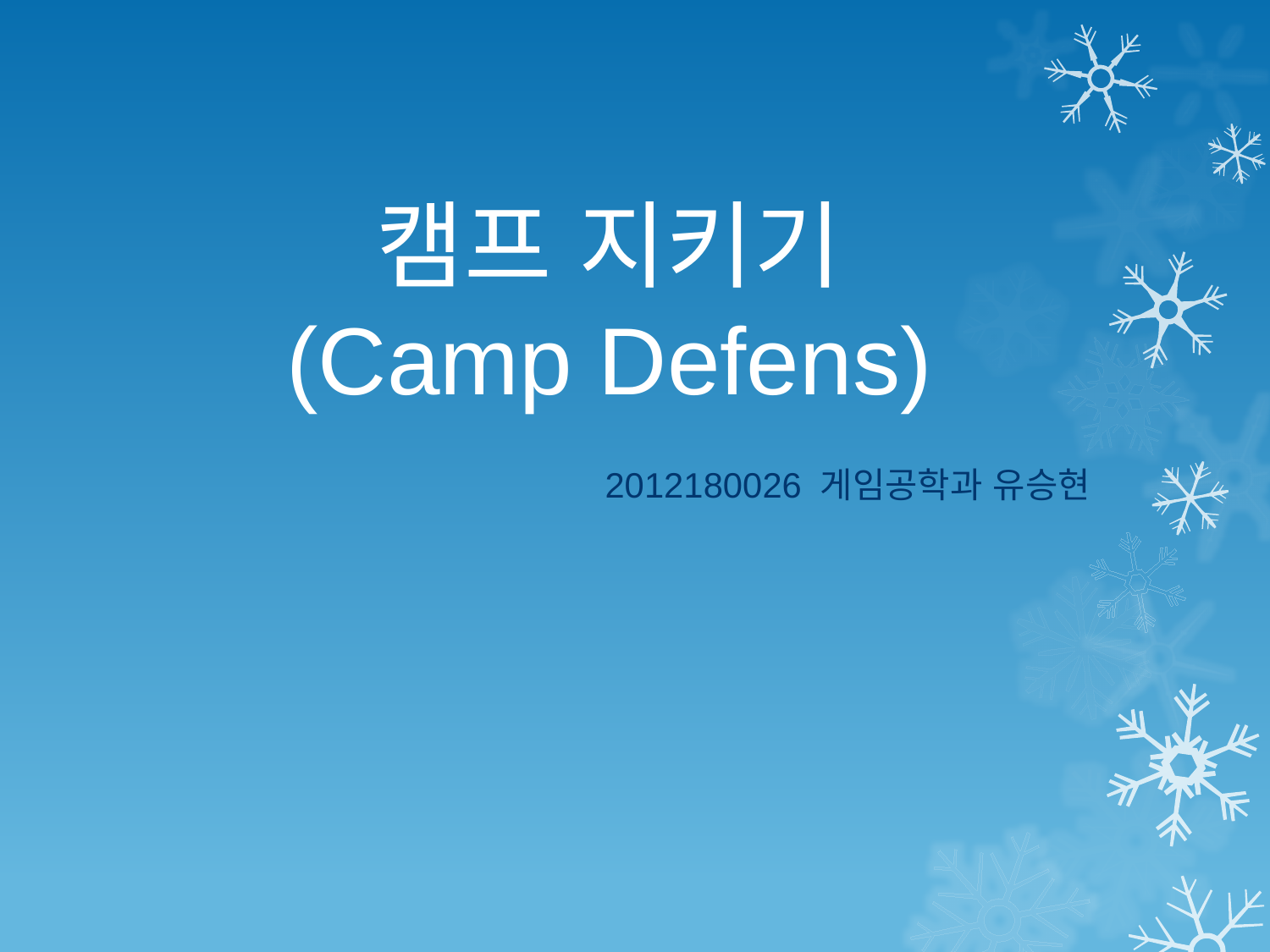

# 캠프 지키기 (Camp Defens)
2012180026 게임공학과 유승현